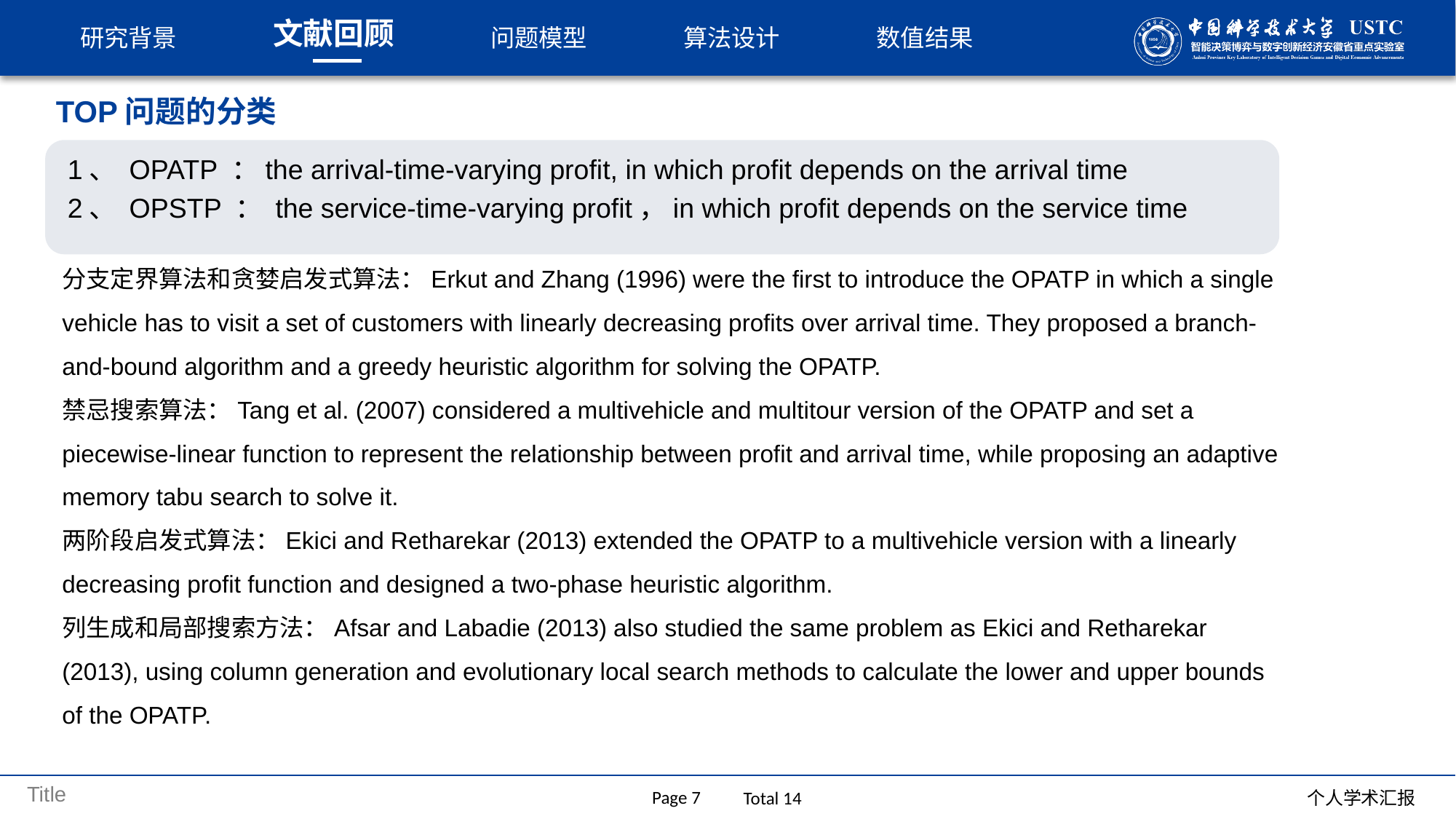

# TOP问题的分类

1、 OPATP ：the arrival-time-varying profit, in which profit depends on the arrival time
2、 OPSTP ： the service-time-varying profit，in which profit depends on the service time
分支定界算法和贪婪启发式算法：Erkut and Zhang (1996) were the first to introduce the OPATP in which a single vehicle has to visit a set of customers with linearly decreasing profits over arrival time. They proposed a branch-and-bound algorithm and a greedy heuristic algorithm for solving the OPATP.
禁忌搜索算法：Tang et al. (2007) considered a multivehicle and multitour version of the OPATP and set a piecewise-linear function to represent the relationship between profit and arrival time, while proposing an adaptive memory tabu search to solve it.
两阶段启发式算法：Ekici and Retharekar (2013) extended the OPATP to a multivehicle version with a linearly decreasing profit function and designed a two-phase heuristic algorithm.
列生成和局部搜索方法：Afsar and Labadie (2013) also studied the same problem as Ekici and Retharekar (2013), using column generation and evolutionary local search methods to calculate the lower and upper bounds of the OPATP.

Page 7